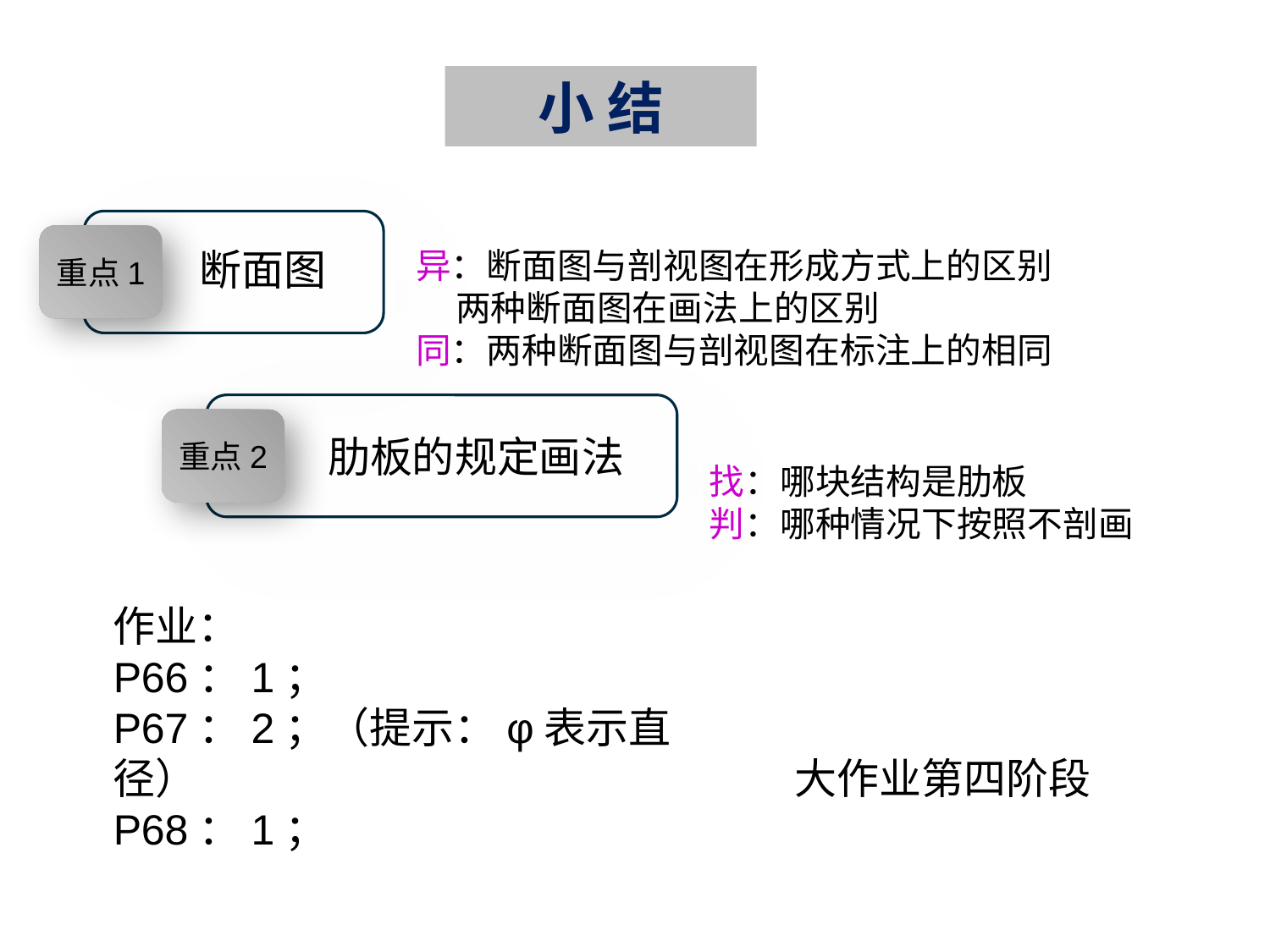

小 结

重点1
断面图
异：断面图与剖视图在形成方式上的区别
    两种断面图在画法上的区别
同：两种断面图与剖视图在标注上的相同

重点2
肋板的规定画法
找：哪块结构是肋板
判：哪种情况下按照不剖画
作业：
P66：1；
P67：2；（提示：φ表示直径）
P68：1；
大作业第四阶段